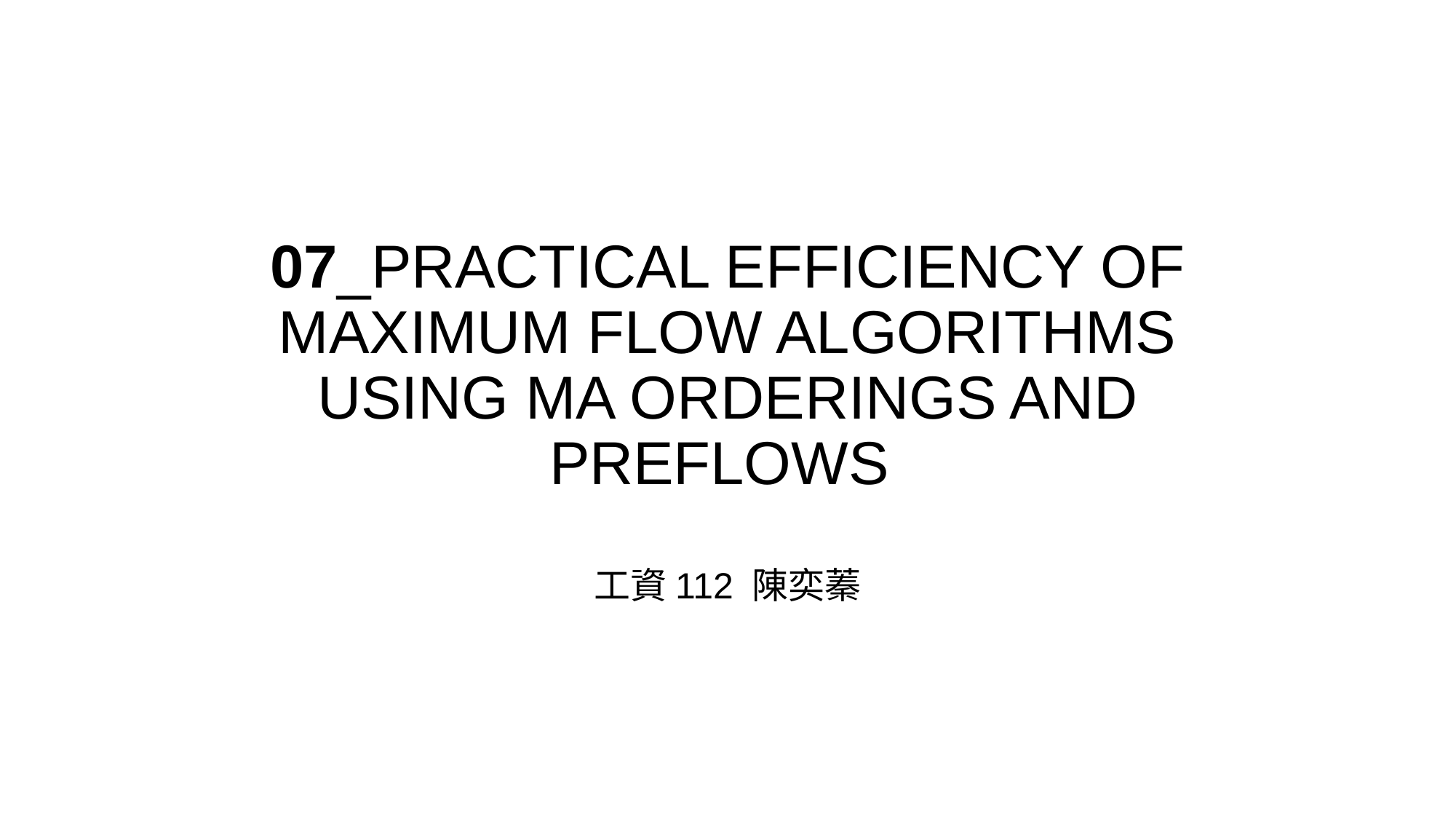

# 07_PRACTICAL EFFICIENCY OF MAXIMUM FLOW ALGORITHMS USING MA ORDERINGS AND PREFLOWS
工資112 陳奕蓁